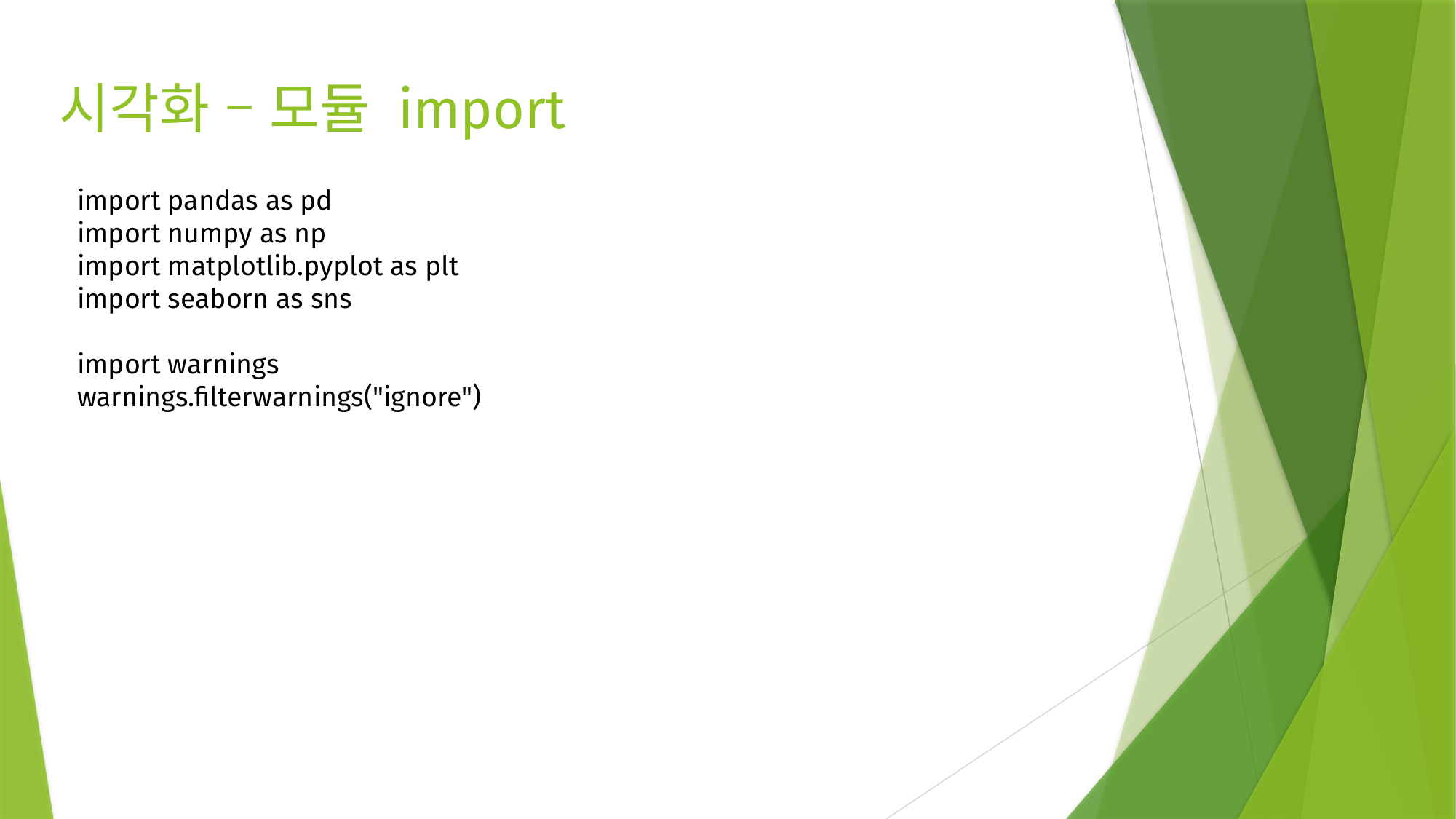

# 시각화 – 모듈 import
import pandas as pd
import numpy as np
import matplotlib.pyplot as plt
import seaborn as sns

import warnings
warnings.filterwarnings("ignore")